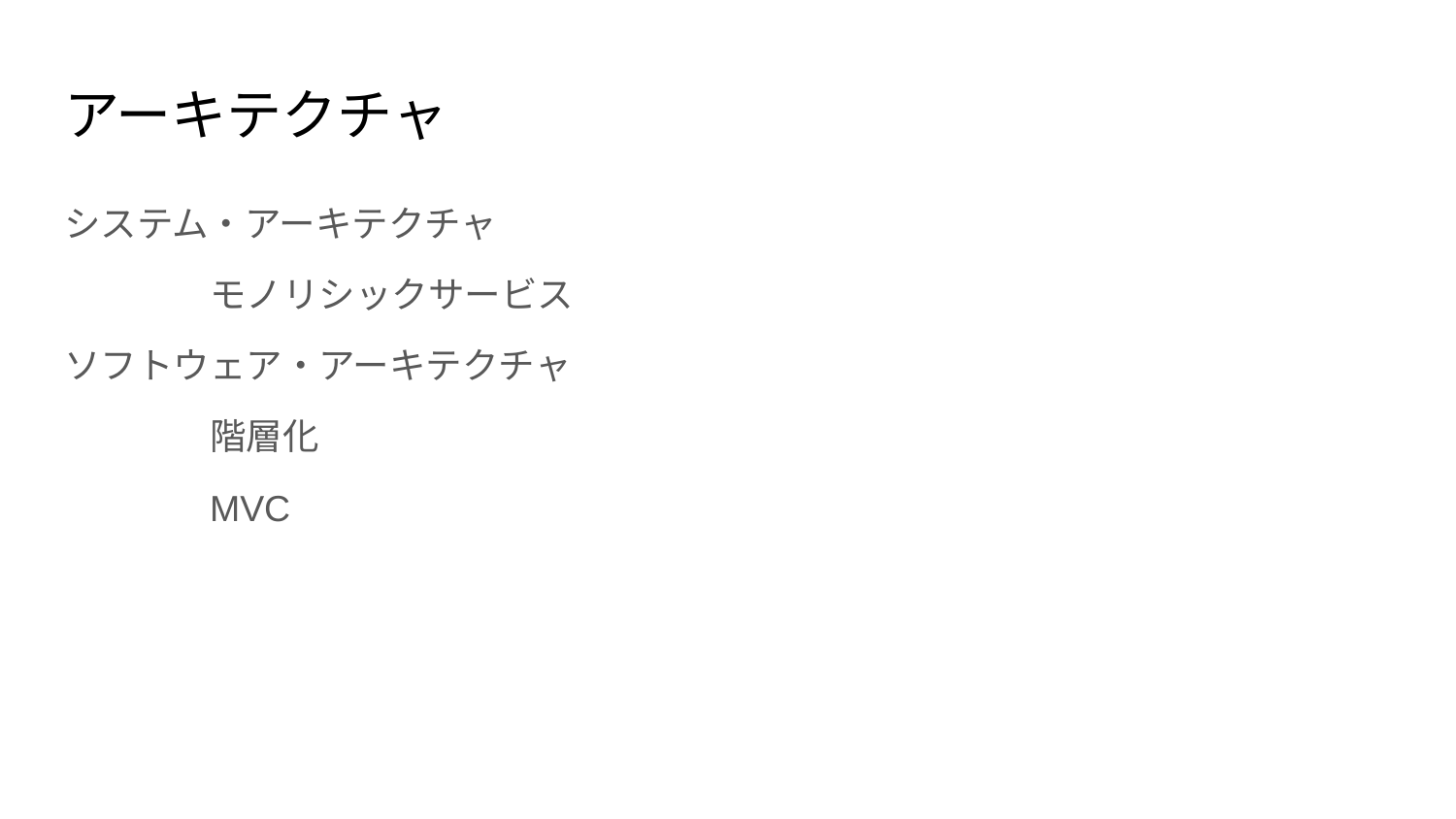

# アーキテクチャ
システム・アーキテクチャ
	モノリシックサービス
ソフトウェア・アーキテクチャ
	階層化
	MVC